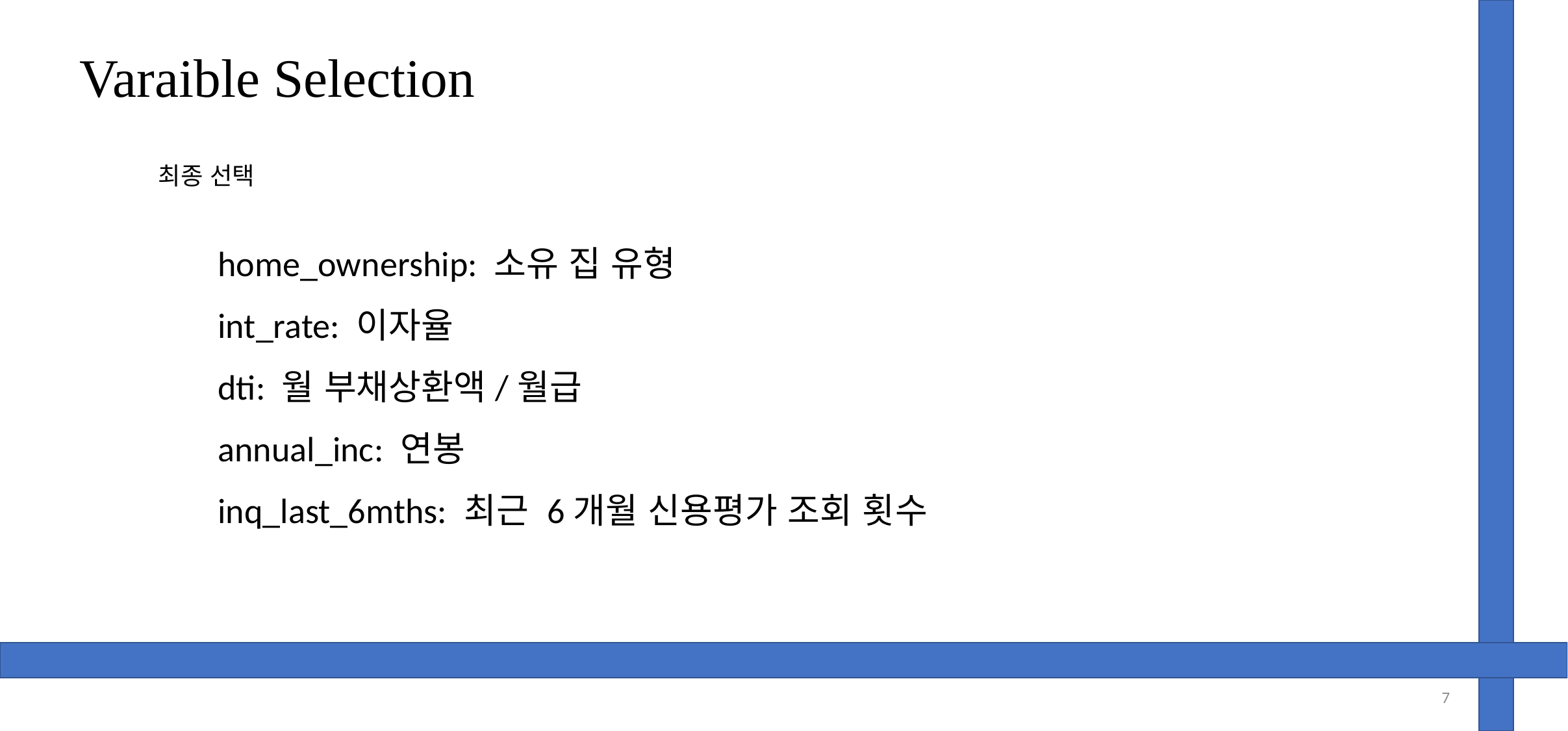

Varaible Selection
최종 선택
home_ownership: 소유 집 유형

int_rate: 이자율

dti: 월 부채상환액/월급

annual_inc: 연봉

inq_last_6mths: 최근 6개월 신용평가 조회 횟수

7